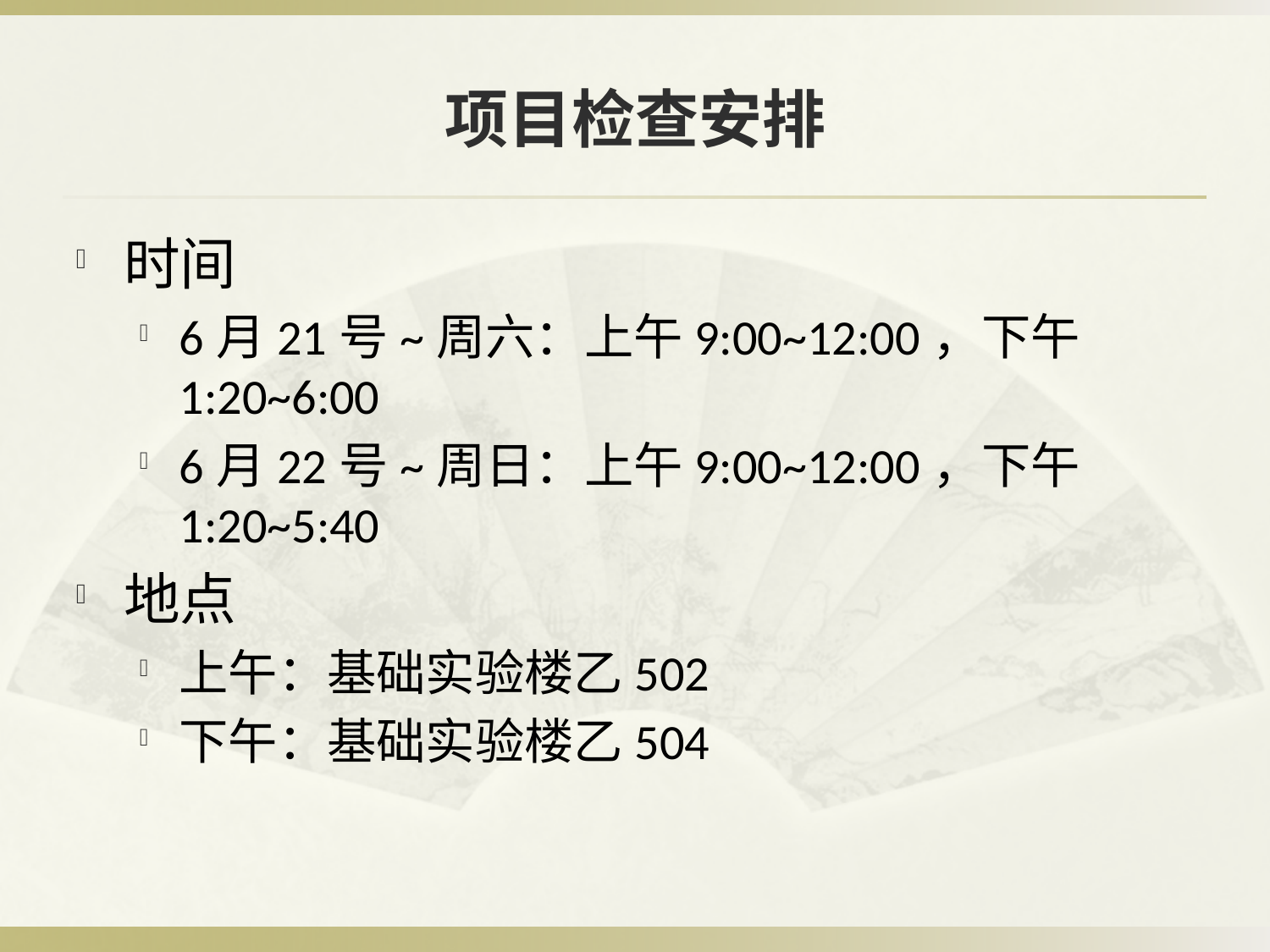

# 项目检查安排
时间
6月21号~周六：上午9:00~12:00，下午1:20~6:00
6月22号~周日：上午9:00~12:00，下午1:20~5:40
地点
上午：基础实验楼乙502
下午：基础实验楼乙504